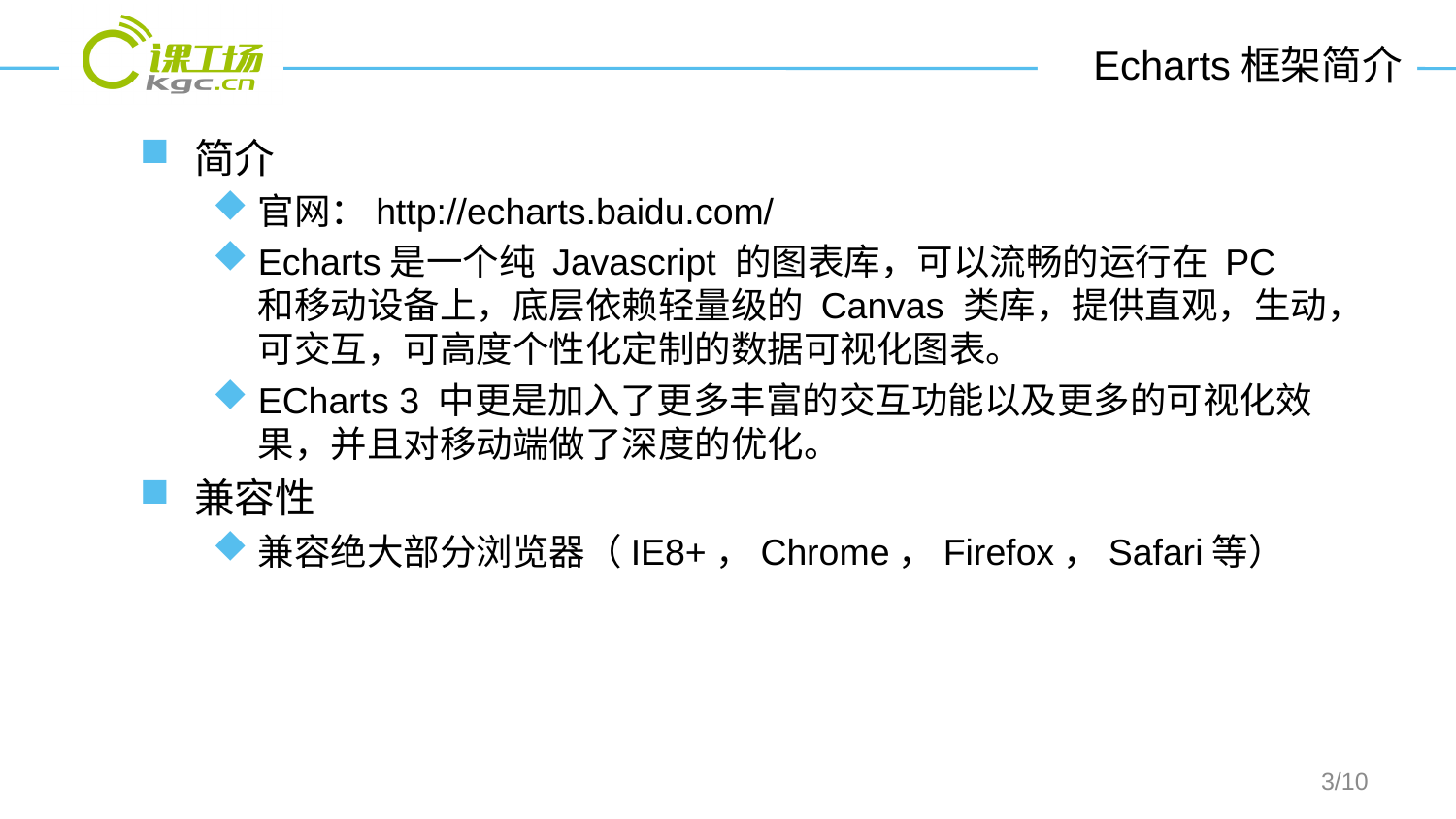

# Echarts框架简介
简介
官网：http://echarts.baidu.com/
Echarts是一个纯 Javascript 的图表库，可以流畅的运行在 PC 和移动设备上，底层依赖轻量级的 Canvas 类库，提供直观，生动，可交互，可高度个性化定制的数据可视化图表。
ECharts 3 中更是加入了更多丰富的交互功能以及更多的可视化效果，并且对移动端做了深度的优化。
兼容性
兼容绝大部分浏览器（IE8+，Chrome，Firefox，Safari等）
3/10